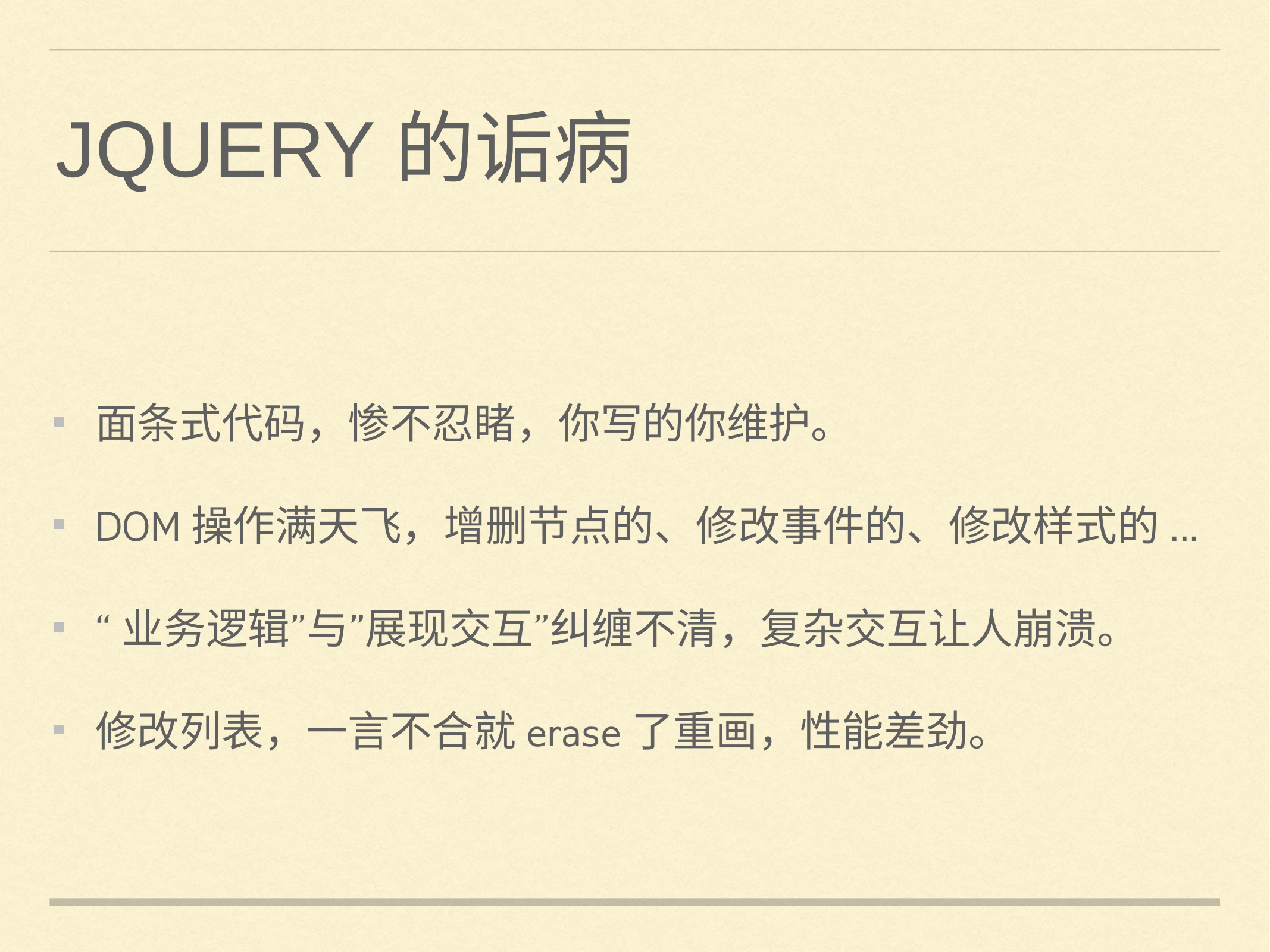

# JQUERY的诟病
面条式代码，惨不忍睹，你写的你维护。
DOM操作满天飞，增删节点的、修改事件的、修改样式的...
“业务逻辑”与”展现交互”纠缠不清，复杂交互让人崩溃。
修改列表，一言不合就erase了重画，性能差劲。